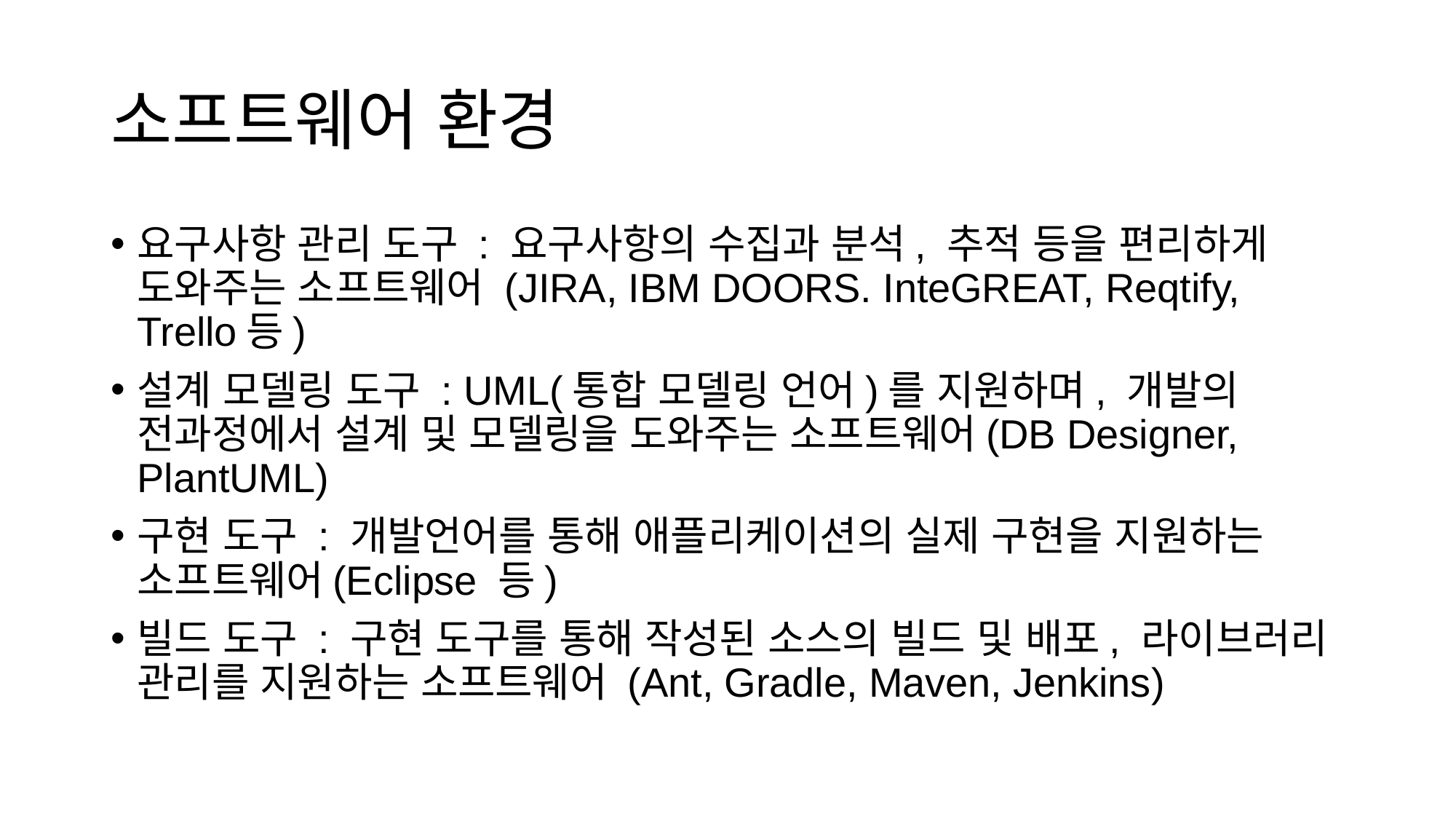

# 소프트웨어 환경
요구사항 관리 도구 : 요구사항의 수집과 분석, 추적 등을 편리하게 도와주는 소프트웨어 (JIRA, IBM DOORS. InteGREAT, Reqtify, Trello등)
설계 모델링 도구 : UML(통합 모델링 언어)를 지원하며, 개발의 전과정에서 설계 및 모델링을 도와주는 소프트웨어(DB Designer, PlantUML)
구현 도구 : 개발언어를 통해 애플리케이션의 실제 구현을 지원하는 소프트웨어(Eclipse 등)
빌드 도구 : 구현 도구를 통해 작성된 소스의 빌드 및 배포, 라이브러리 관리를 지원하는 소프트웨어 (Ant, Gradle, Maven, Jenkins)